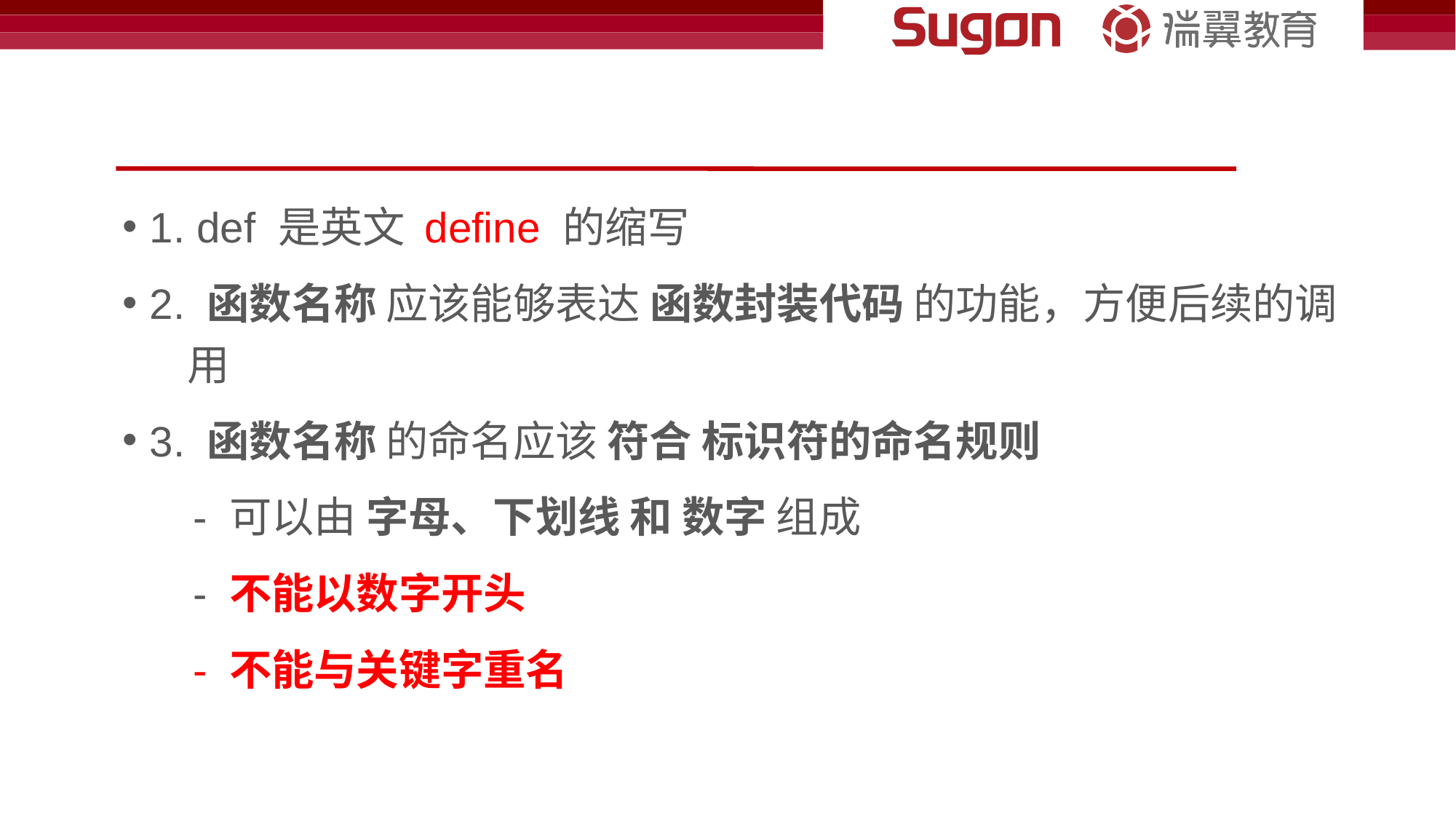

#
1. def 是英文 define 的缩写
2. 函数名称 应该能够表达 函数封装代码 的功能，方便后续的调      用
3. 函数名称 的命名应该 符合 标识符的命名规则
      - 可以由 字母、下划线 和 数字 组成
      - 不能以数字开头
      - 不能与关键字重名